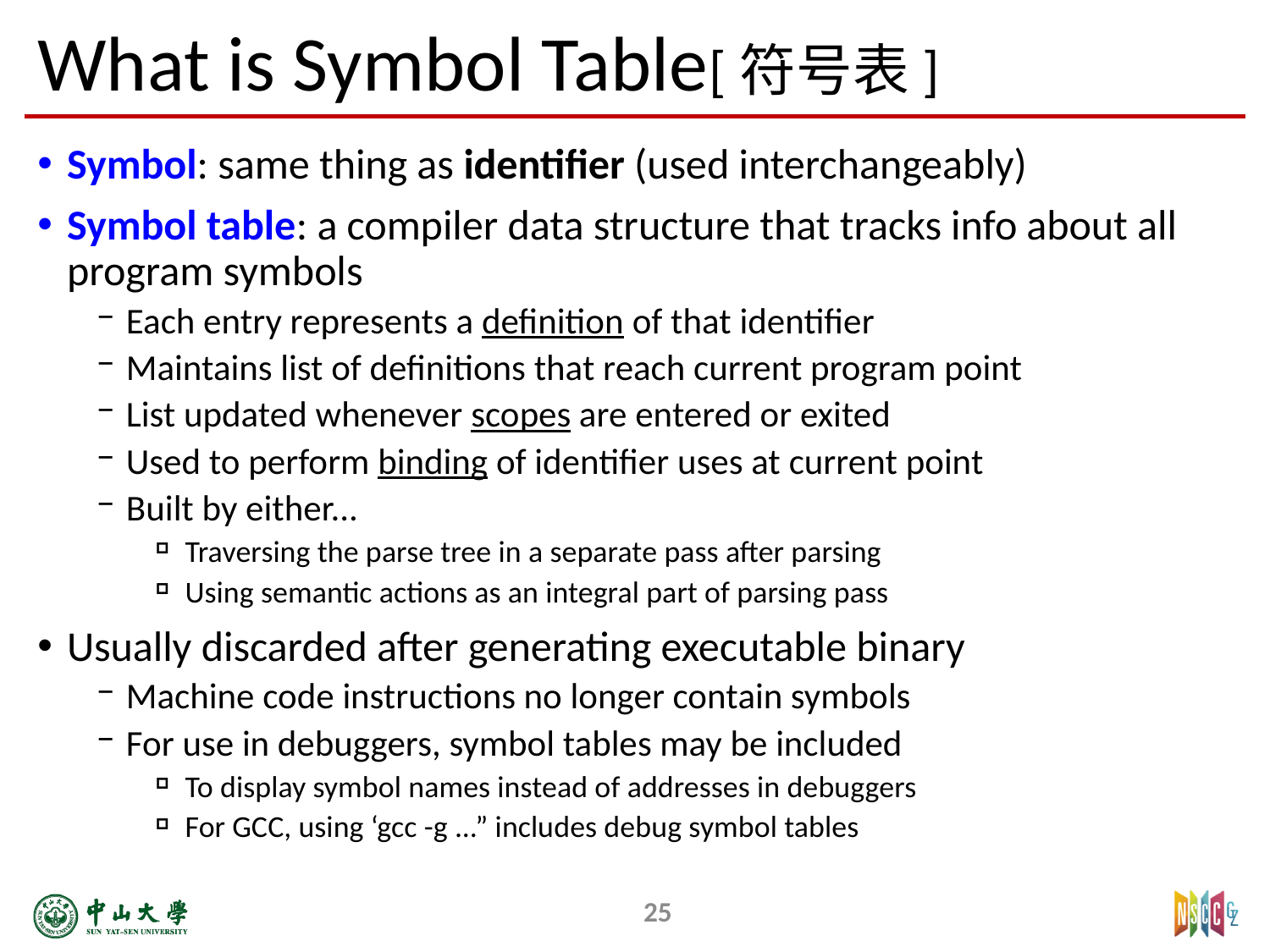

# What is Symbol Table[符号表]
Symbol: same thing as identifier (used interchangeably)
Symbol table: a compiler data structure that tracks info about all program symbols
Each entry represents a definition of that identifier
Maintains list of definitions that reach current program point ­
List updated whenever scopes are entered or exited
Used to perform binding of identifier uses at current point
Built by either...
Traversing the parse tree in a separate pass after parsing
Using semantic actions as an integral part of parsing pass
Usually discarded after generating executable binary
Machine code instructions no longer contain symbols
For use in debuggers, symbol tables may be included
To display symbol names instead of addresses in debuggers
For GCC, using ‘gcc -g ...” includes debug symbol tables
25